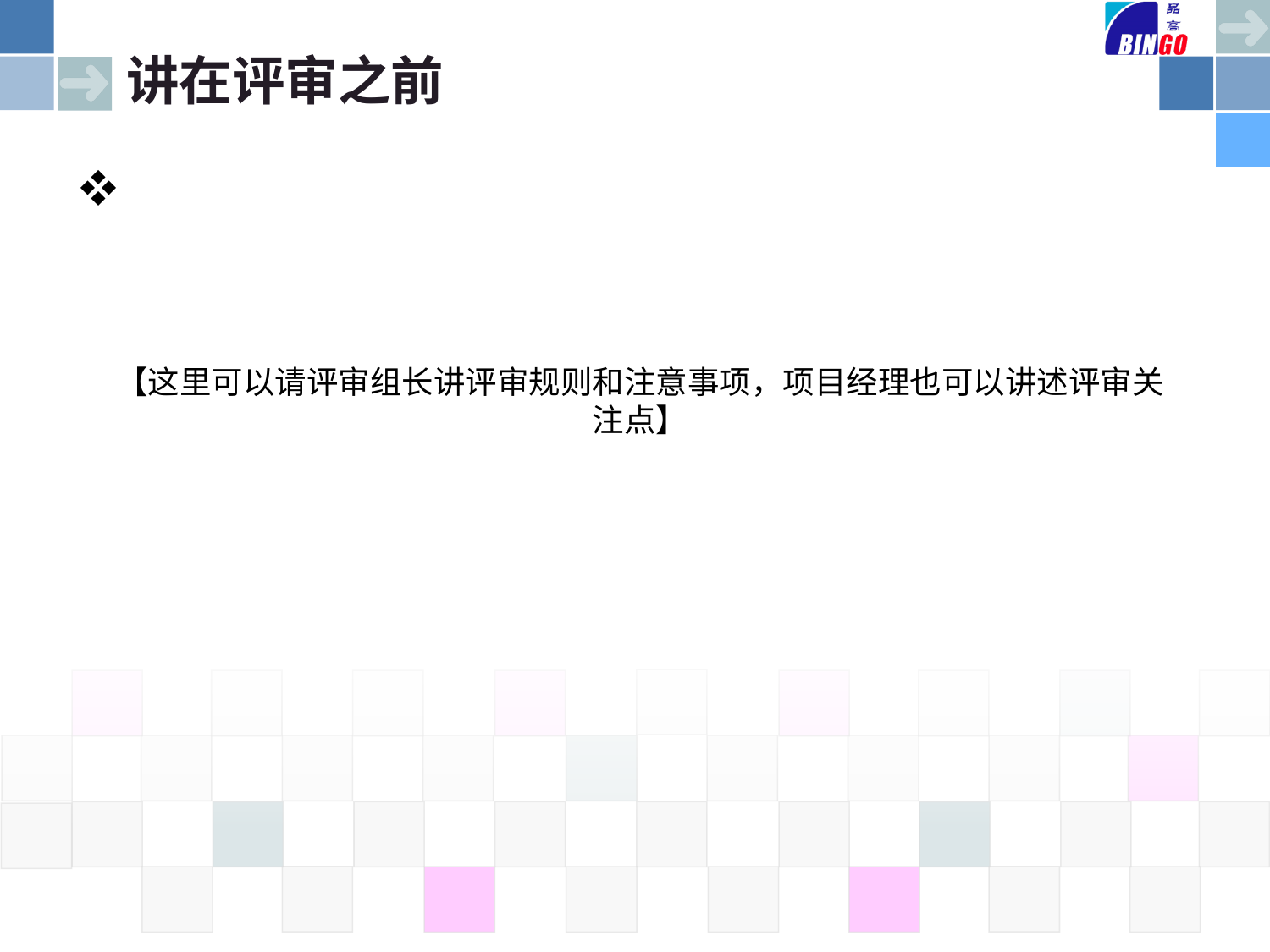

# 讲在评审之前

【这里可以请评审组长讲评审规则和注意事项，项目经理也可以讲述评审关注点】